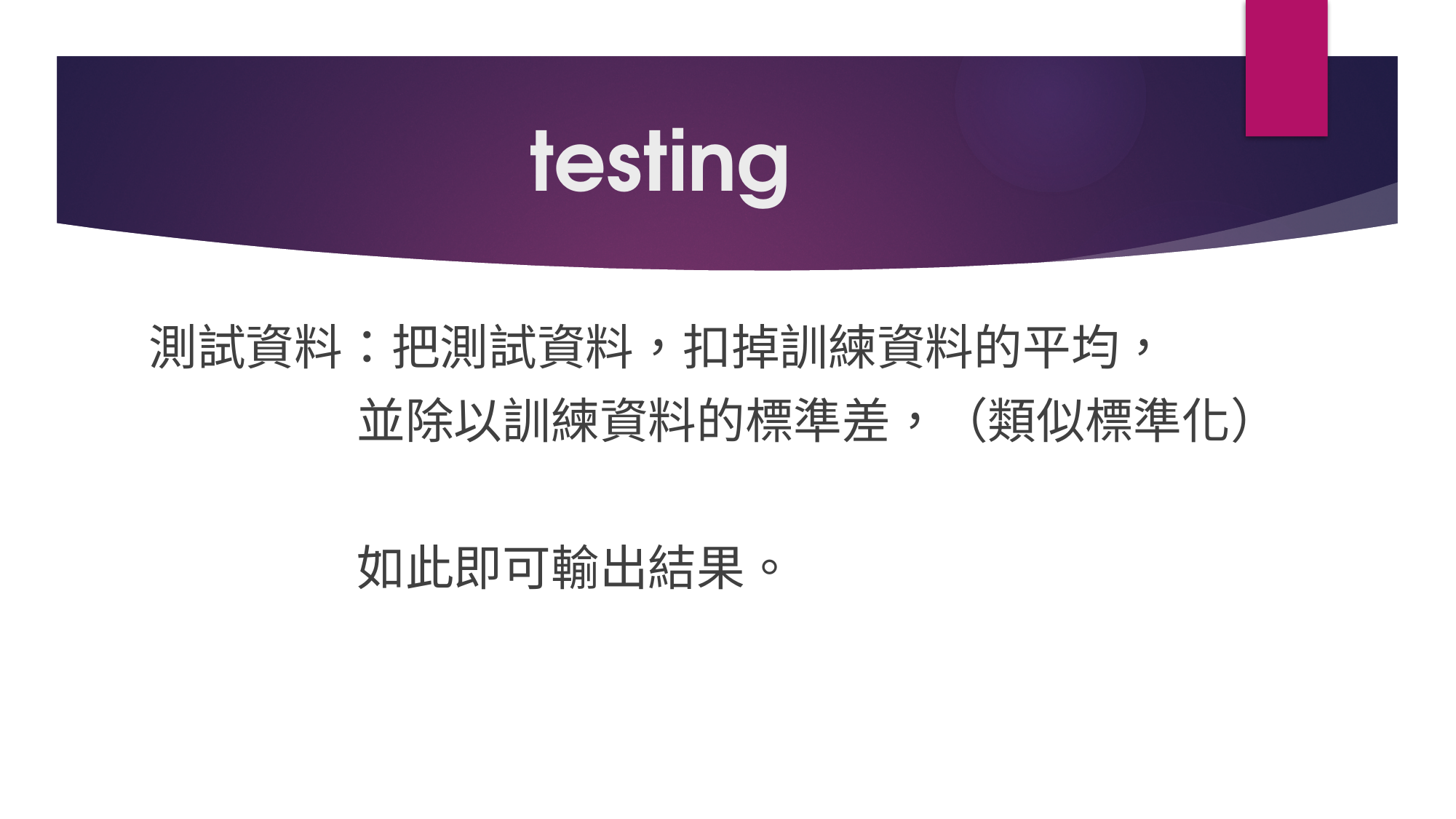

# testing
測試資料：把測試資料，扣掉訓練資料的平均，
                  並除以訓練資料的標準差，（類似標準化）

                  如此即可輸出結果。